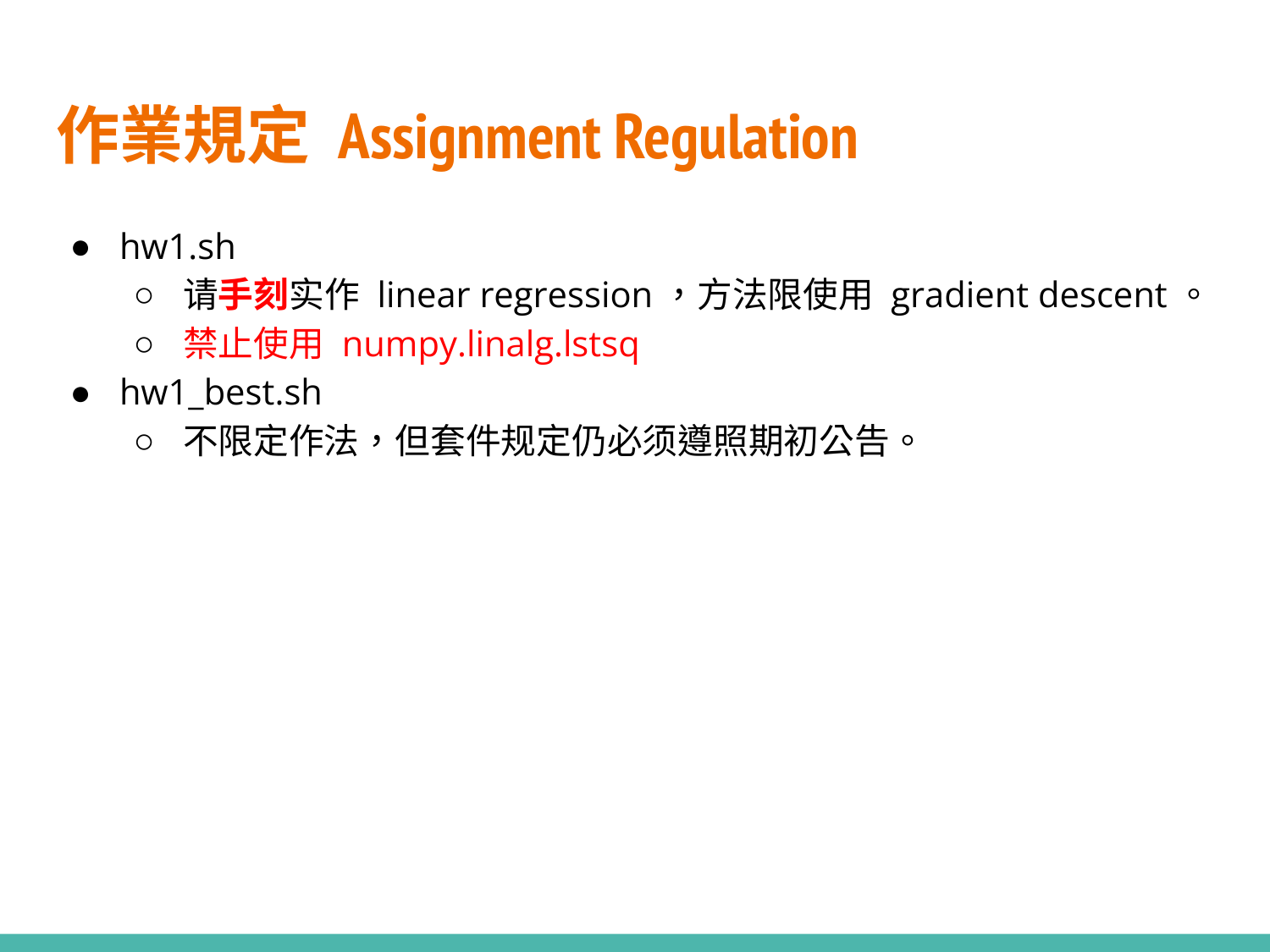

# 作業規定 Assignment Regulation
hw1.sh
请手刻实作 linear regression，方法限使用 gradient descent。
禁止使用 numpy.linalg.lstsq
hw1_best.sh
不限定作法，但套件规定仍必须遵照期初公告。